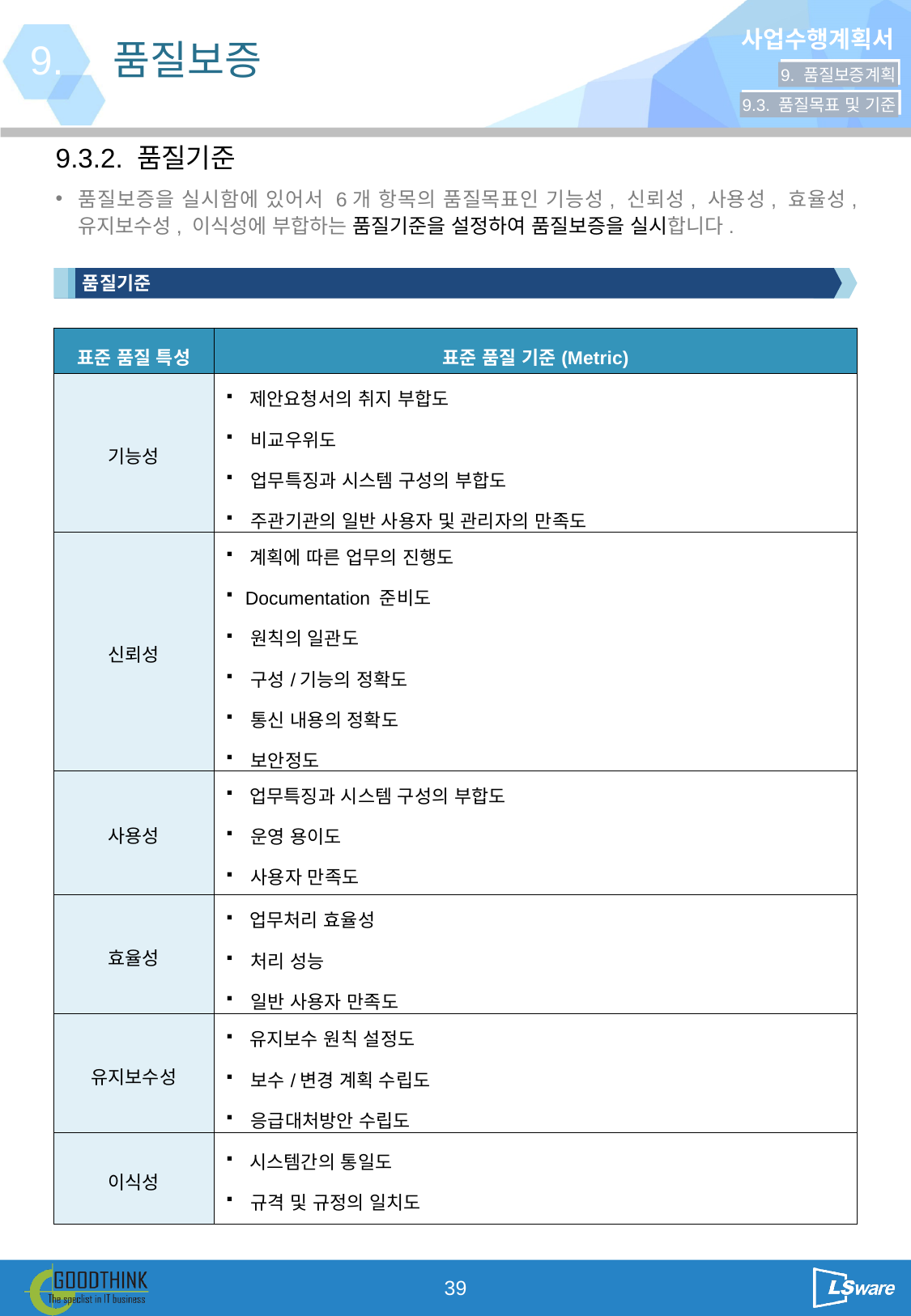

9.
품질보증
9. 품질보증계획
9.3. 품질목표 및 기준
9.3.2. 품질기준
품질보증을 실시함에 있어서 6개 항목의 품질목표인 기능성, 신뢰성, 사용성, 효율성, 유지보수성, 이식성에 부합하는 품질기준을 설정하여 품질보증을 실시합니다.

품질기준
| 표준 품질 특성 | 표준 품질 기준(Metric) |
| --- | --- |
| 기능성 | 제안요청서의 취지 부합도 비교우위도 업무특징과 시스템 구성의 부합도 주관기관의 일반 사용자 및 관리자의 만족도 |
| 신뢰성 | 계획에 따른 업무의 진행도 Documentation 준비도 원칙의 일관도 구성/기능의 정확도 통신 내용의 정확도 보안정도 |
| 사용성 | 업무특징과 시스템 구성의 부합도 운영 용이도 사용자 만족도 |
| 효율성 | 업무처리 효율성 처리 성능 일반 사용자 만족도 |
| 유지보수성 | 유지보수 원칙 설정도 보수/변경 계획 수립도 응급대처방안 수립도 |
| 이식성 | 시스템간의 통일도 규격 및 규정의 일치도 |